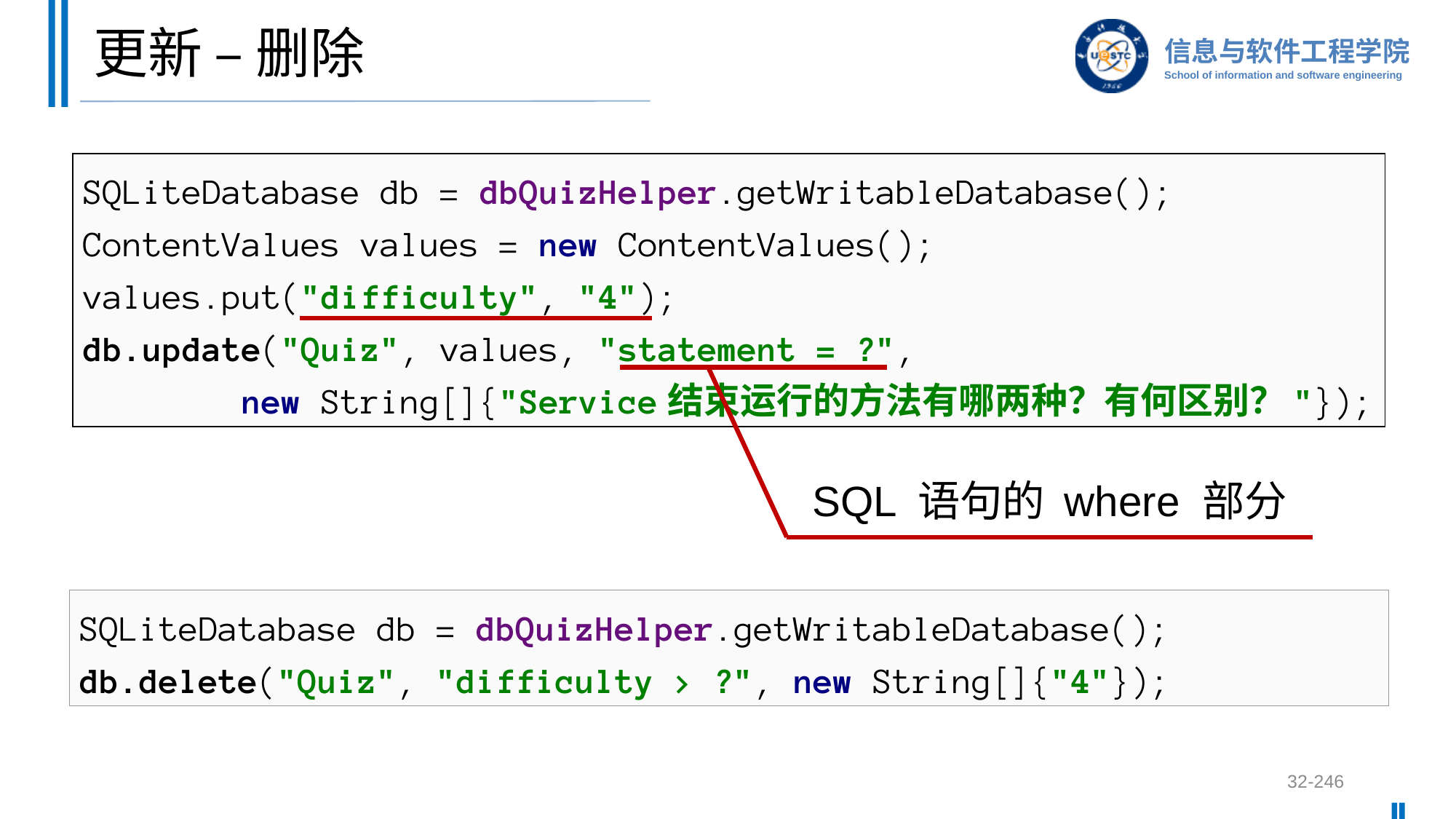

# 更新 – 删除
SQLiteDatabase db = dbQuizHelper.getWritableDatabase();
ContentValues values = new ContentValues();
values.put("difficulty", "4");
db.update("Quiz", values, "statement = ?",
        new String[]{"Service结束运行的方法有哪两种？有何区别？"});
SQL 语句的 where 部分
SQLiteDatabase db = dbQuizHelper.getWritableDatabase();
db.delete("Quiz", "difficulty > ?", new String[]{"4"});
32-246